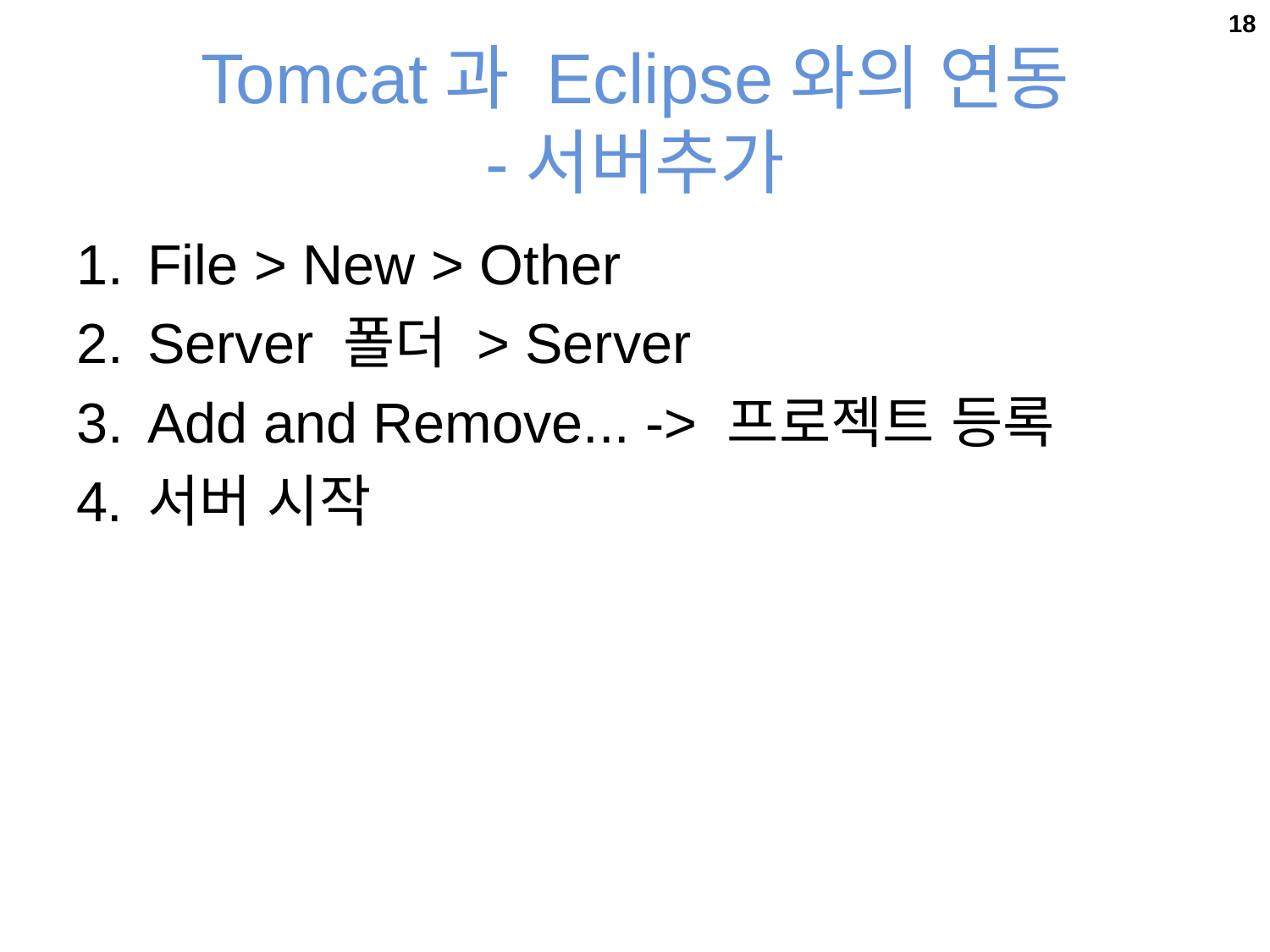

18
# Tomcat과 Eclipse와의 연동 -서버추가
File > New > Other
Server 폴더 > Server
Add and Remove... -> 프로젝트 등록
서버 시작